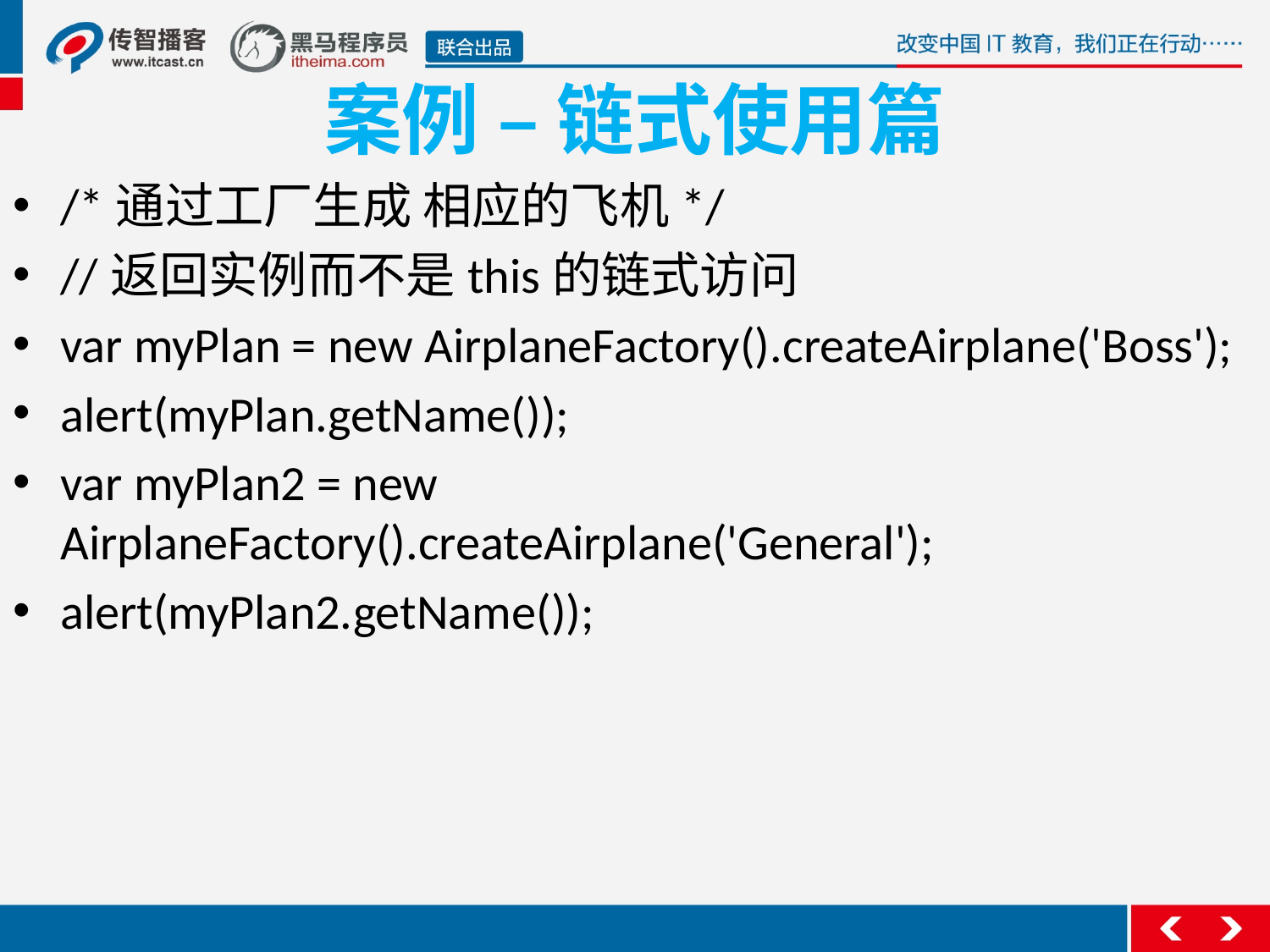

# 案例 – 链式使用篇
/*通过工厂生成 相应的飞机*/
//返回实例而不是this的链式访问
var myPlan = new AirplaneFactory().createAirplane('Boss');
alert(myPlan.getName());
var myPlan2 = new AirplaneFactory().createAirplane('General');
alert(myPlan2.getName());